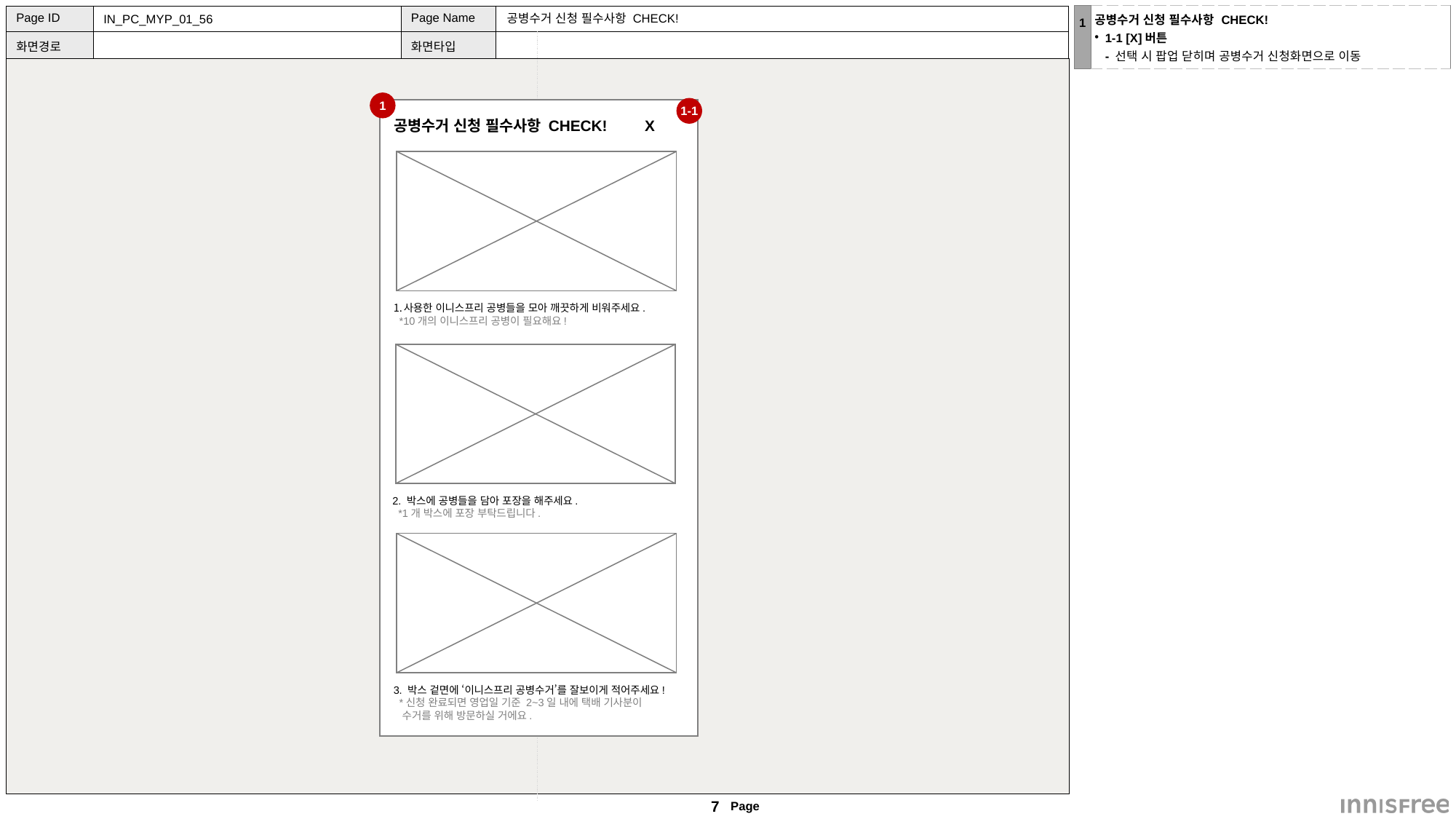

| 1 | 공병수거 신청 필수사항 CHECK! 1-1 [X]버튼 - 선택 시 팝업 닫히며 공병수거 신청화면으로 이동 |
| --- | --- |
IN_PC_MYP_01_56
# 공병수거 신청 필수사항 CHECK!
1
1-1

공병수거 신청 필수사항 CHECK!         X

사용한 이니스프리 공병들을 모아 깨끗하게 비워주세요.
  *10개의 이니스프리 공병이 필요해요!

2. 박스에 공병들을 담아 포장을 해주세요.
  *1개 박스에 포장 부탁드립니다.

3. 박스 겉면에 ‘이니스프리 공병수거’를 잘보이게 적어주세요!
  *신청 완료되면 영업일 기준 2~3일 내에 택배 기사분이
   수거를 위해 방문하실 거에요.